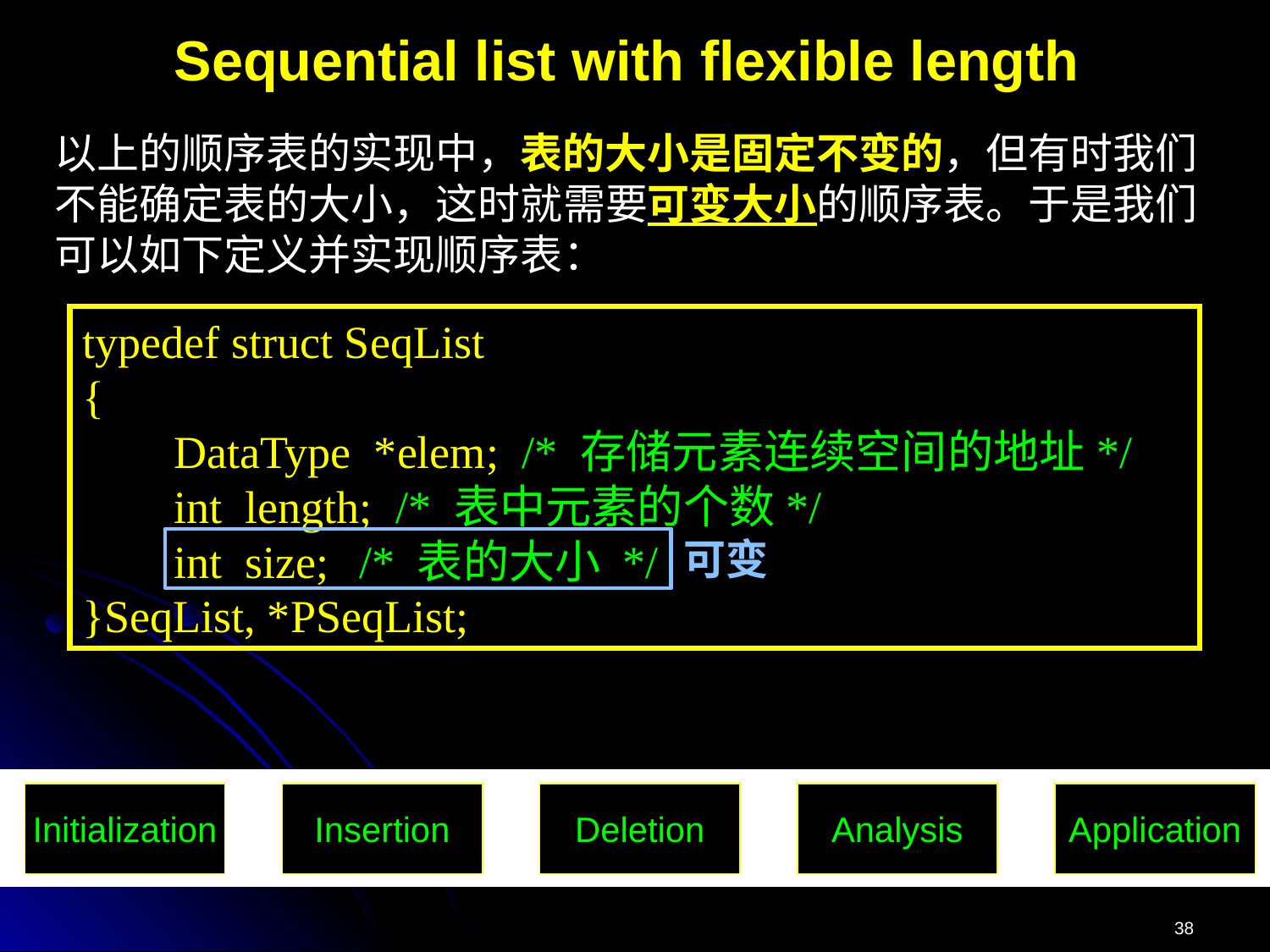

# Sequential list with flexible length
以上的顺序表的实现中，表的大小是固定不变的，但有时我们不能确定表的大小，这时就需要可变大小的顺序表。于是我们可以如下定义并实现顺序表：
typedef struct SeqList
{
        DataType  *elem;  /* 存储元素连续空间的地址*/
        int  length;  /* 表中元素的个数*/
        int  size;	  /* 表的大小 */
}SeqList, *PSeqList;
可变

Initialization
Insertion
Deletion
Analysis
Application

38